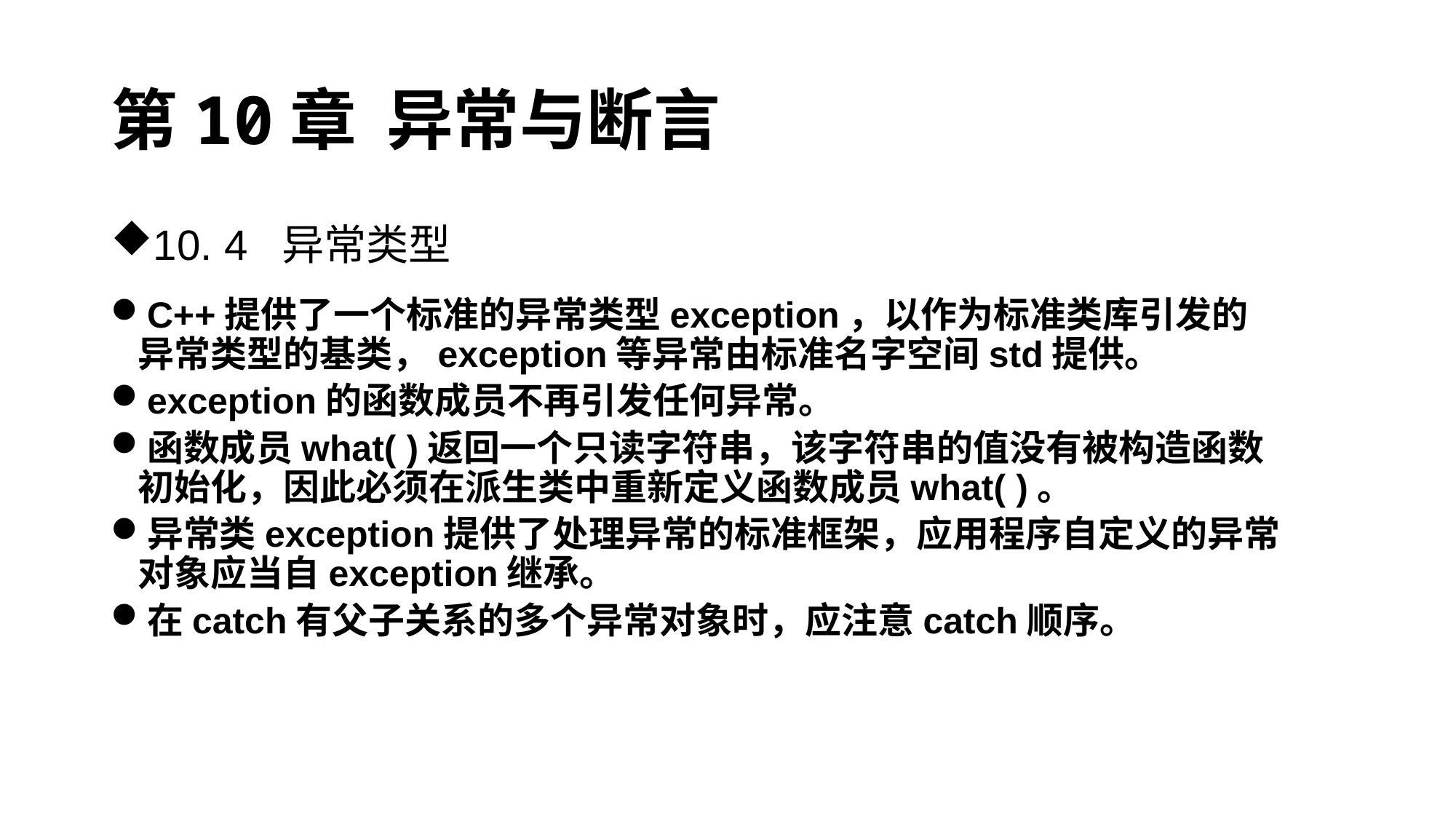

# 第10章  异常与断言
10. 4  异常类型
C++提供了一个标准的异常类型exception，以作为标准类库引发的异常类型的基类，exception等异常由标准名字空间std提供。
exception的函数成员不再引发任何异常。
函数成员what( )返回一个只读字符串，该字符串的值没有被构造函数初始化，因此必须在派生类中重新定义函数成员what( )。
异常类exception提供了处理异常的标准框架，应用程序自定义的异常对象应当自exception继承。
在catch有父子关系的多个异常对象时，应注意catch顺序。